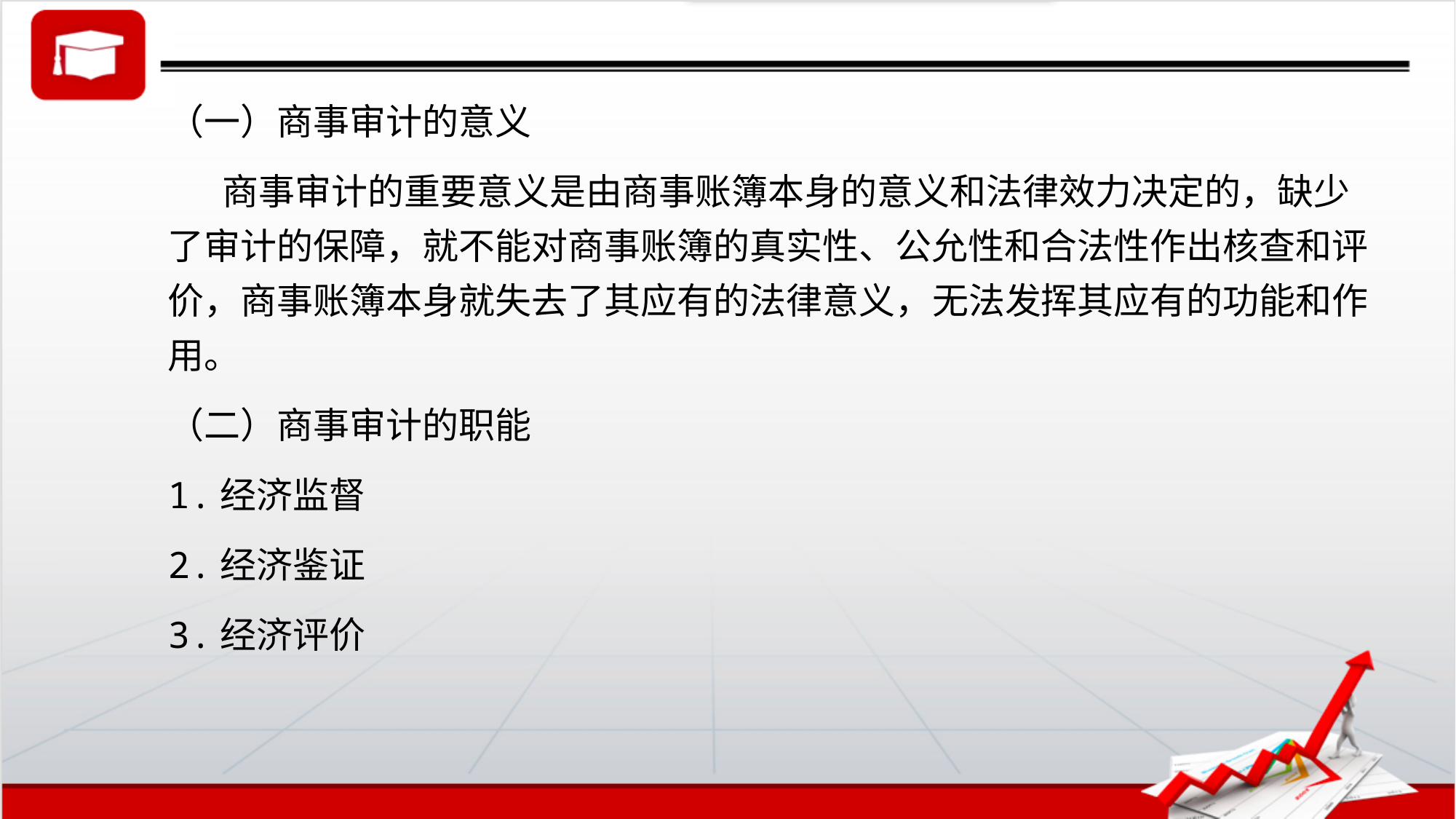

（一）商事审计的意义
商事审计的重要意义是由商事账簿本身的意义和法律效力决定的，缺少了审计的保障，就不能对商事账簿的真实性、公允性和合法性作出核查和评价，商事账簿本身就失去了其应有的法律意义，无法发挥其应有的功能和作用。
（二）商事审计的职能
1.经济监督
2.经济鉴证
3.经济评价